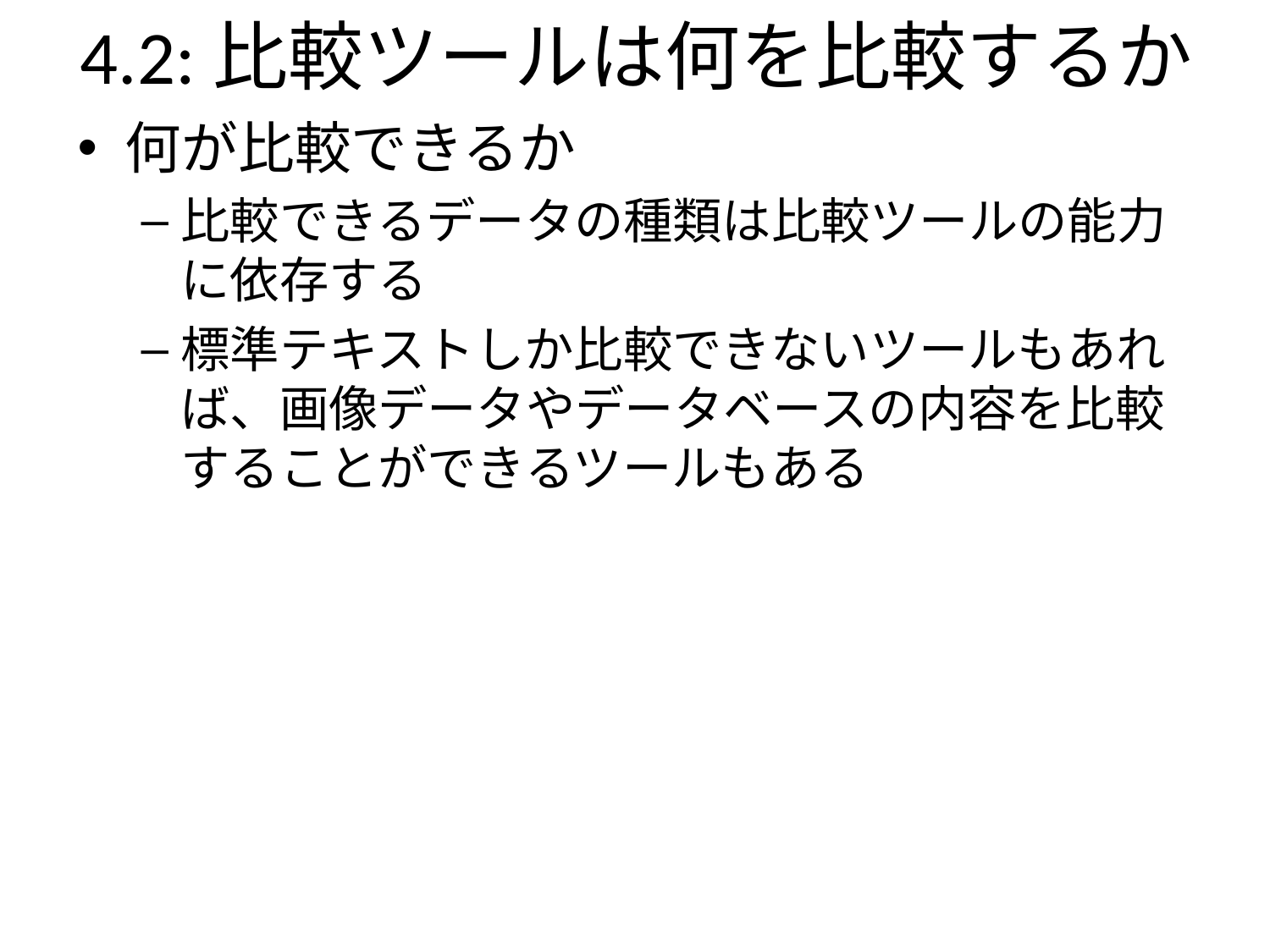

4.2:比較ツールは何を比較するか
何が比較できるか
比較できるデータの種類は比較ツールの能力に依存する
標準テキストしか比較できないツールもあれば、画像データやデータベースの内容を比較することができるツールもある